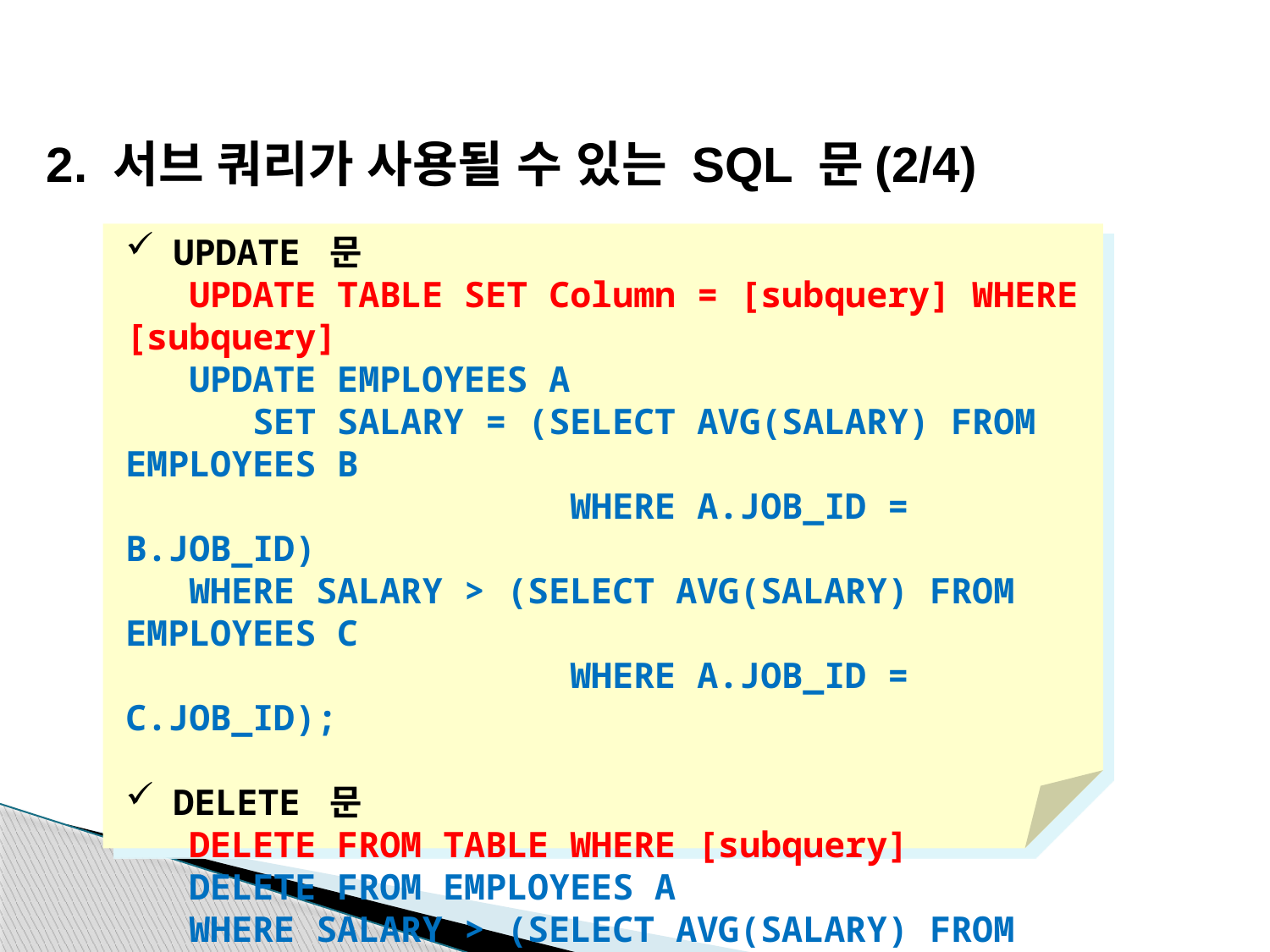

2. 서브 쿼리가 사용될 수 있는 SQL 문(2/4)
UPDATE 문
   UPDATE TABLE SET Column = [subquery] WHERE [subquery]
   UPDATE EMPLOYEES A
      SET SALARY = (SELECT AVG(SALARY) FROM EMPLOYEES B
                     WHERE A.JOB_ID = B.JOB_ID)
   WHERE SALARY > (SELECT AVG(SALARY) FROM EMPLOYEES C
                     WHERE A.JOB_ID = C.JOB_ID);

DELETE 문
   DELETE FROM TABLE WHERE [subquery]
   DELETE FROM EMPLOYEES A
   WHERE SALARY > (SELECT AVG(SALARY) FROM EMPLOYEES B
                     WHERE A.JOB_ID = B.JOB_ID);